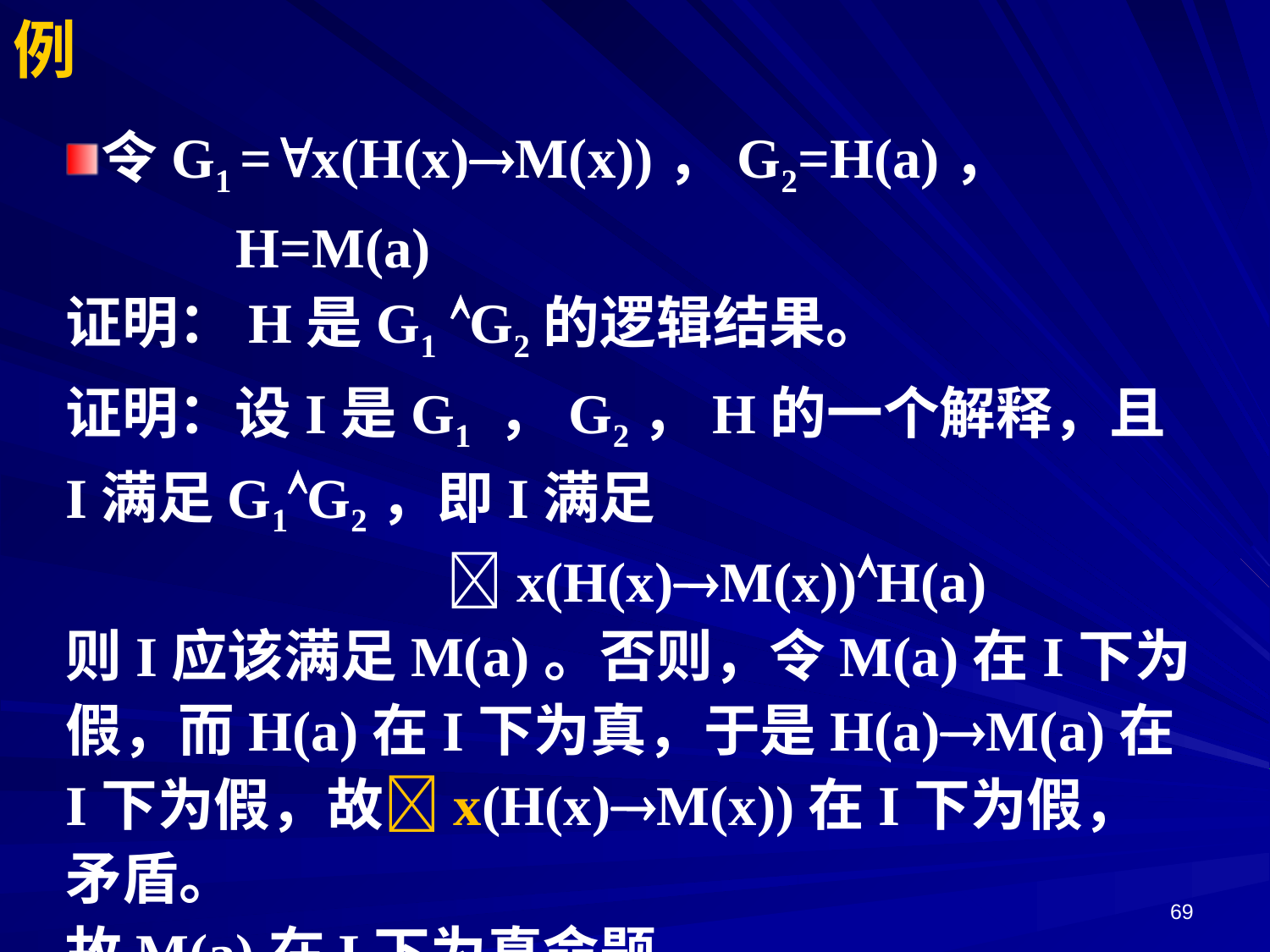

# 例
令G1 =∀x(H(x)→M(x))，G2=H(a)，
            H=M(a)
证明：H是G1 ∧G2的逻辑结果。
证明：设I是G1 ，G2，H的一个解释，且I满足G1∧G2，即I满足
			∀x(H(x)→M(x))∧H(a)
则I应该满足M(a)。否则，令M(a)在I下为假，而H(a)在I下为真，于是H(a)→M(a)在I下为假，故∀x(H(x)→M(x))在I下为假，矛盾。
故M(a)在I下为真命题。
69